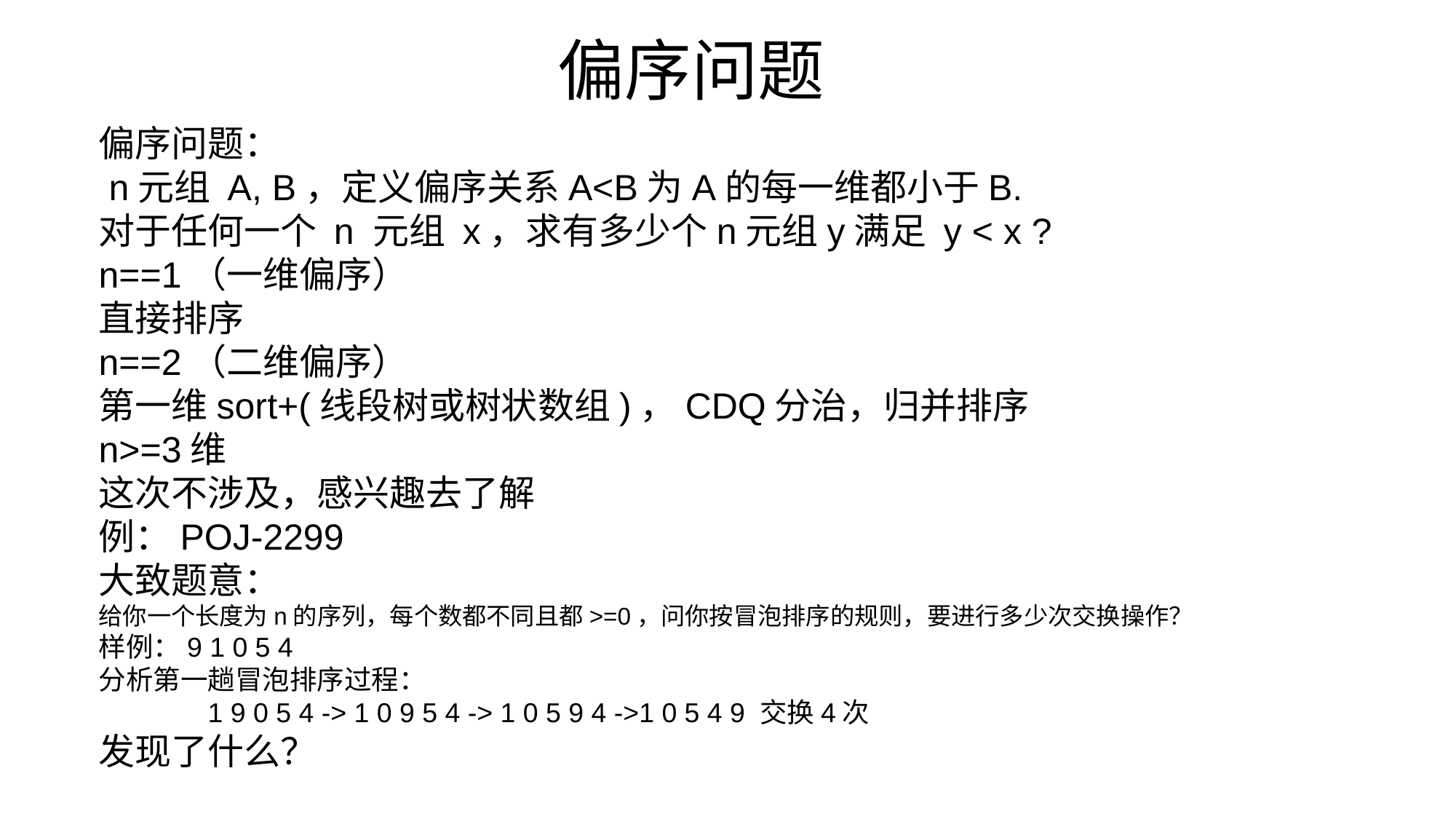

偏序问题
偏序问题：
 n元组 A, B，定义偏序关系A<B为A的每一维都小于B.
对于任何一个 n 元组 x，求有多少个n元组y满足 y < x ?
n==1（一维偏序）
直接排序
n==2（二维偏序）
第一维sort+(线段树或树状数组)，CDQ分治，归并排序
n>=3维
这次不涉及，感兴趣去了解
例：POJ-2299
大致题意：
给你一个长度为n的序列，每个数都不同且都>=0，问你按冒泡排序的规则，要进行多少次交换操作？
样例：9 1 0 5 4
分析第一趟冒泡排序过程：
	1 9 0 5 4 -> 1 0 9 5 4 -> 1 0 5 9 4 ->1 0 5 4 9 交换4次
发现了什么？